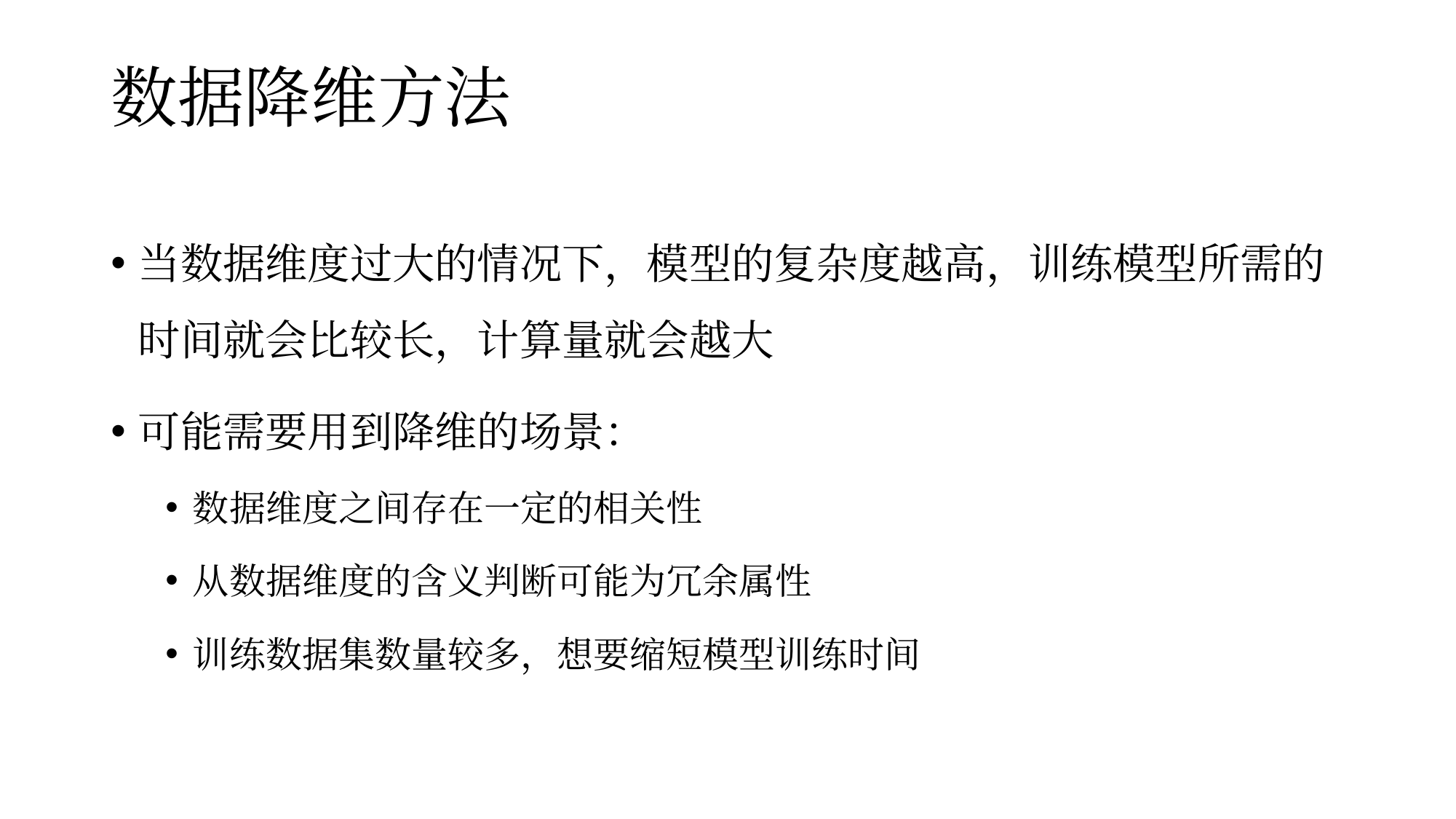

# 数据降维方法
当数据维度过大的情况下，模型的复杂度越高，训练模型所需的时间就会比较长，计算量就会越大
可能需要用到降维的场景：
数据维度之间存在一定的相关性
从数据维度的含义判断可能为冗余属性
训练数据集数量较多，想要缩短模型训练时间